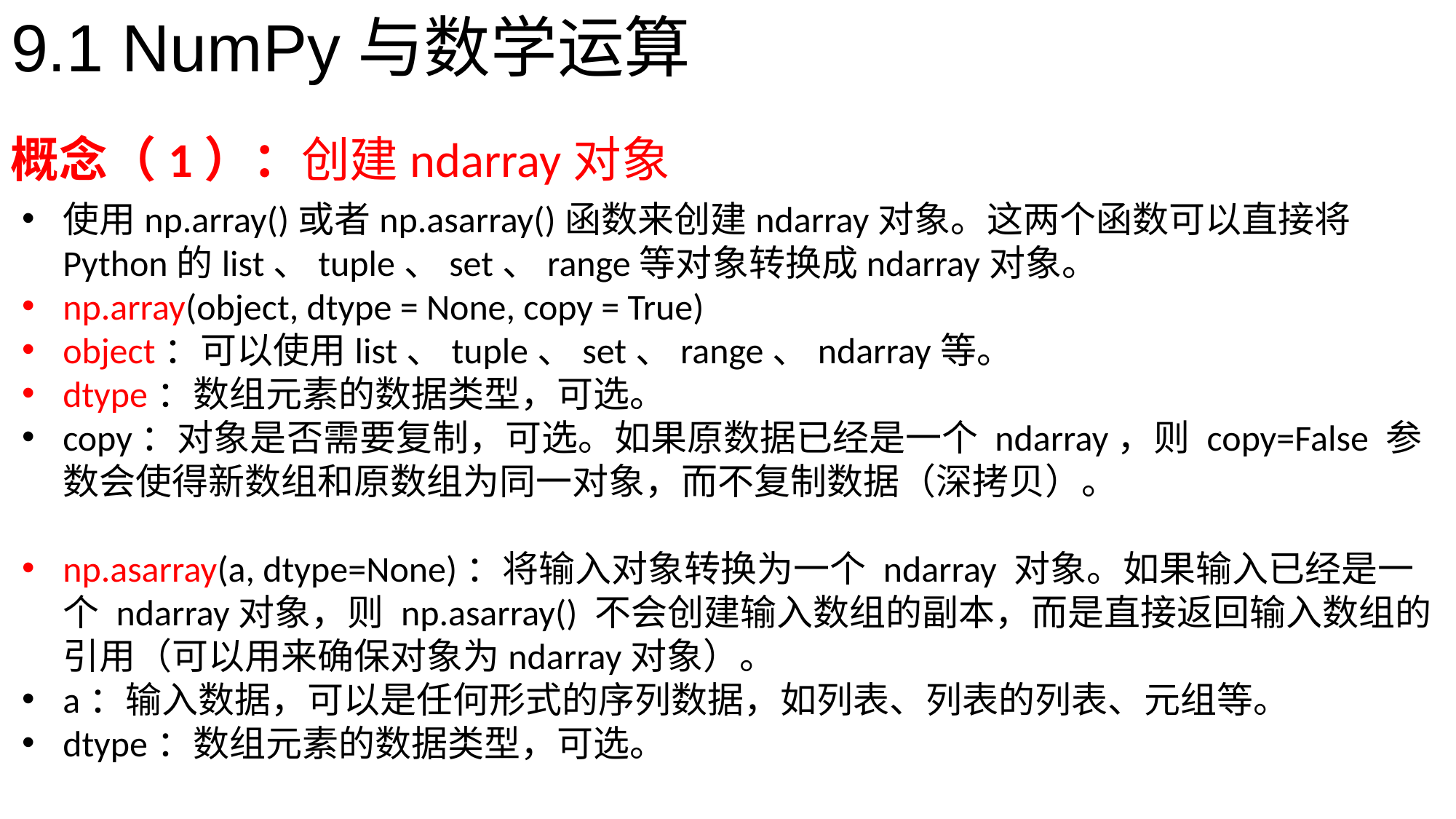

# 9.1 NumPy与数学运算
概念（1）：创建ndarray对象
使用np.array()或者np.asarray()函数来创建ndarray对象。这两个函数可以直接将Python的list、tuple、set、range等对象转换成ndarray对象。
np.array(object, dtype = None, copy = True)
object：可以使用list、tuple、set、range、ndarray等。
dtype：数组元素的数据类型，可选。
copy：对象是否需要复制，可选。如果原数据已经是一个 ndarray，则 copy=False 参数会使得新数组和原数组为同一对象，而不复制数据（深拷贝）。

np.asarray(a, dtype=None)：将输入对象转换为一个 ndarray 对象。如果输入已经是一个 ndarray对象，则 np.asarray() 不会创建输入数组的副本，而是直接返回输入数组的引用（可以用来确保对象为ndarray对象）。
a：输入数据，可以是任何形式的序列数据，如列表、列表的列表、元组等。
dtype：数组元素的数据类型，可选。